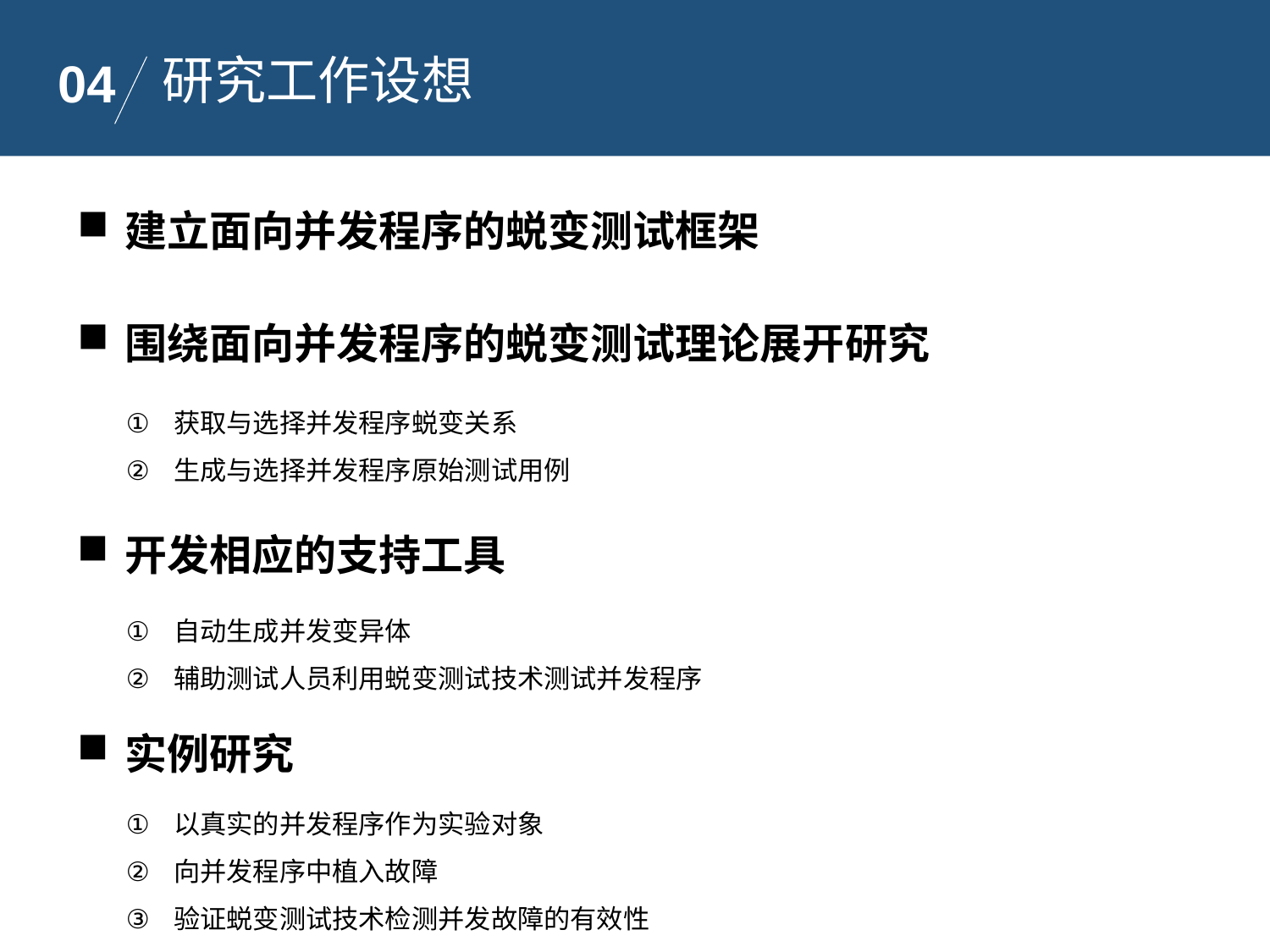

研究工作设想
04
建立面向并发程序的蜕变测试框架
围绕面向并发程序的蜕变测试理论展开研究
获取与选择并发程序蜕变关系
生成与选择并发程序原始测试用例
开发相应的支持工具
自动生成并发变异体
辅助测试人员利用蜕变测试技术测试并发程序
实例研究
以真实的并发程序作为实验对象
向并发程序中植入故障
验证蜕变测试技术检测并发故障的有效性